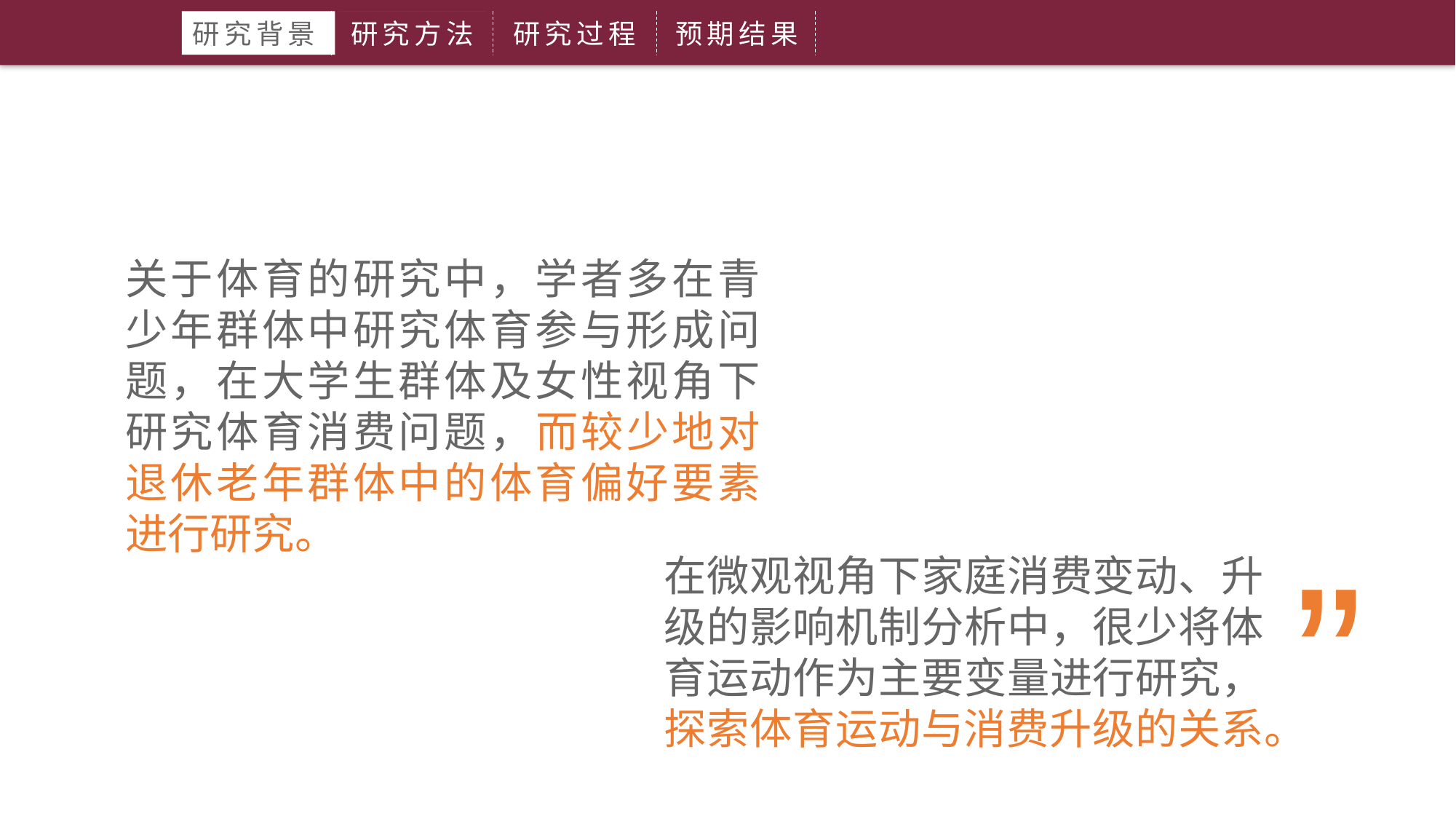

研究背景
研究方法
研究过程
预期结果

“
关于体育的研究中，学者多在青少年群体中研究体育参与形成问题，在大学生群体及女性视角下研究体育消费问题，而较少地对退休老年群体中的体育偏好要素进行研究。
”
在微观视角下家庭消费变动、升级的影响机制分析中，很少将体育运动作为主要变量进行研究，探索体育运动与消费升级的关系。